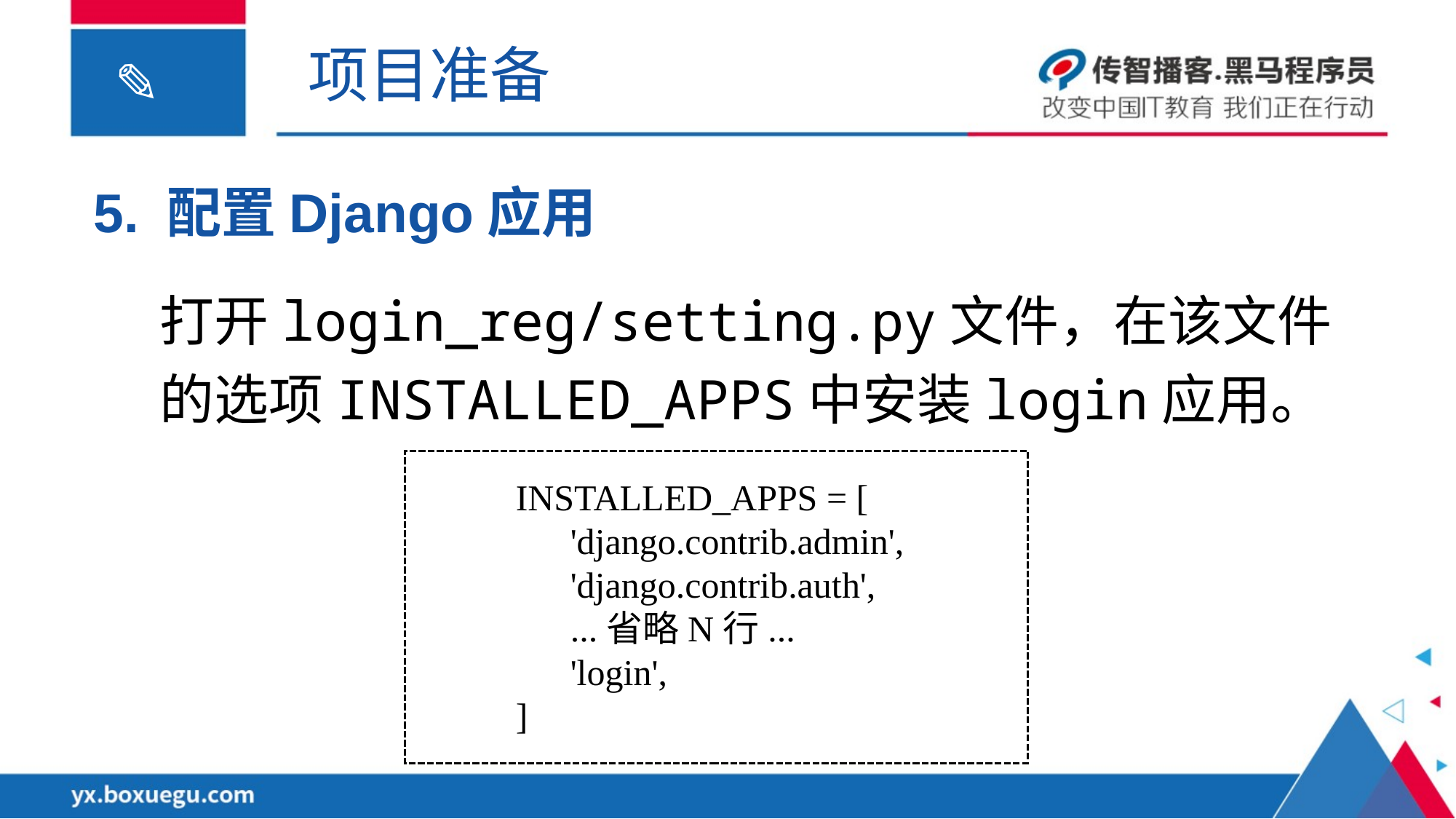

项目准备
5. 配置Django应用
打开login_reg/setting.py文件，在该文件的选项INSTALLED_APPS中安装login应用。

INSTALLED_APPS = [
      'django.contrib.admin',
      'django.contrib.auth',
      ...省略N行...
      'login',
]